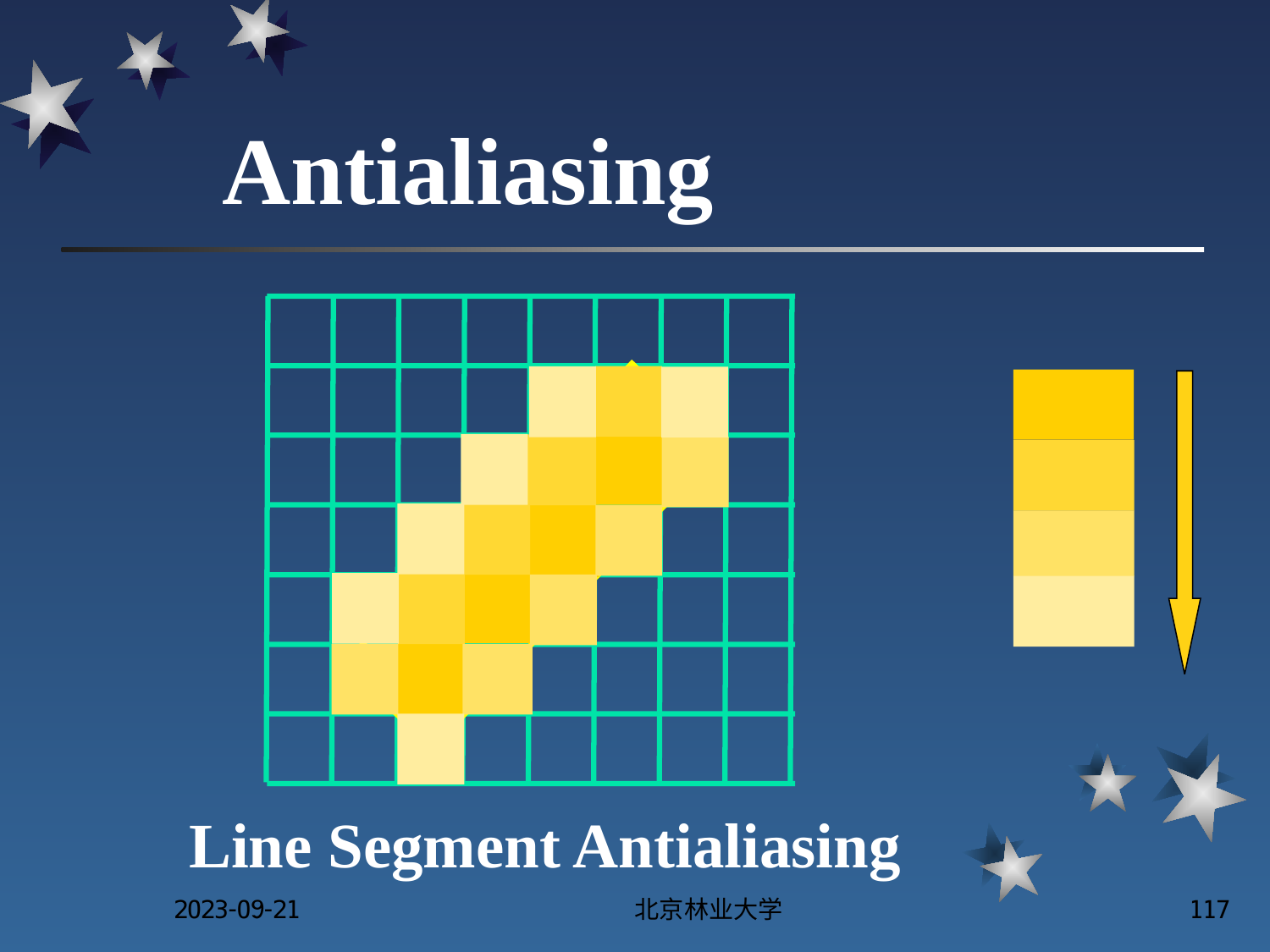

# Antialiasing

Line Segment Antialiasing
2023-09-21
北京林业大学
117